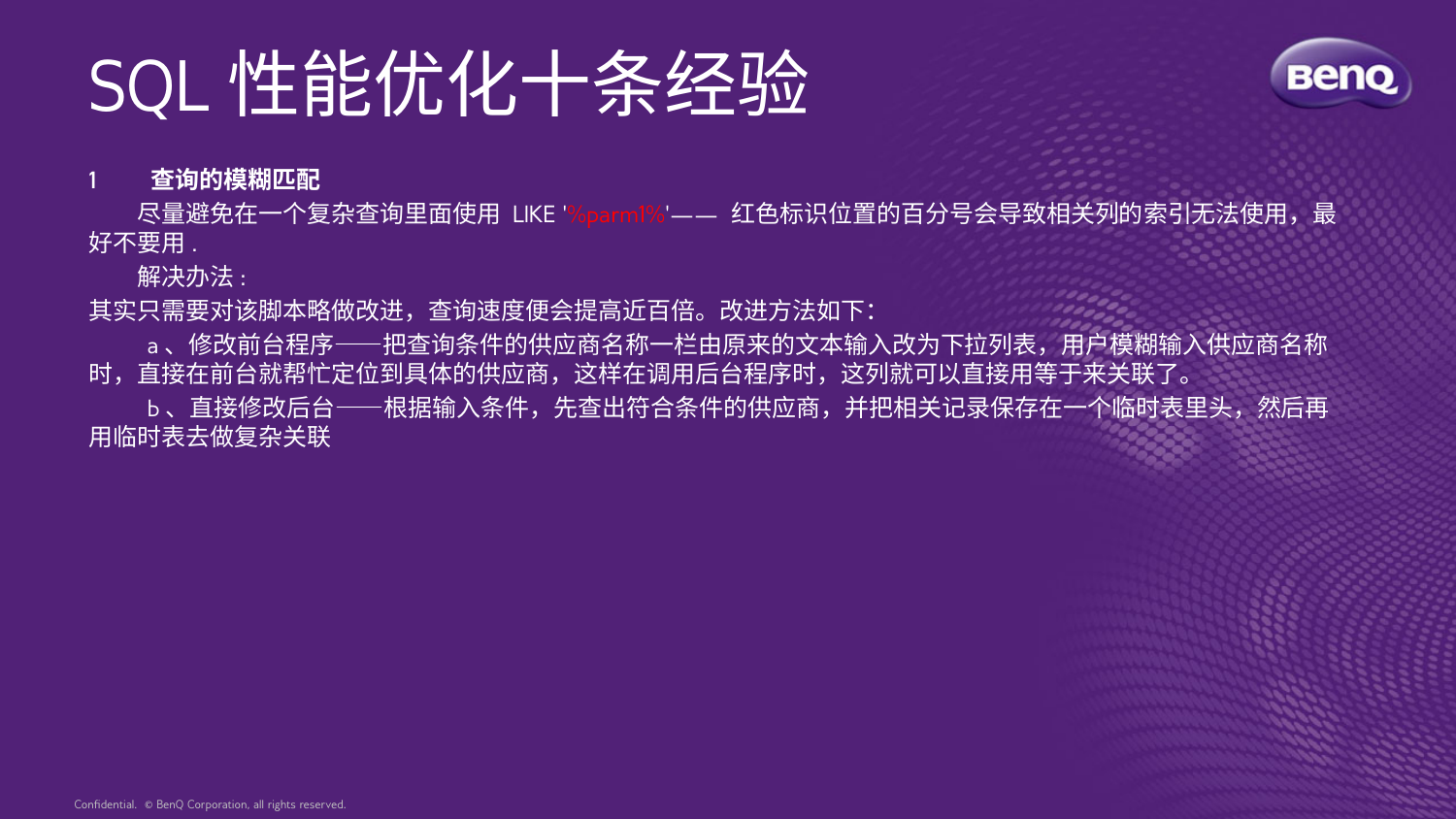

SQL性能优化十条经验
1      查询的模糊匹配
        尽量避免在一个复杂查询里面使用 LIKE '%parm1%'—— 红色标识位置的百分号会导致相关列的索引无法使用，最好不要用.
        解决办法:
其实只需要对该脚本略做改进，查询速度便会提高近百倍。改进方法如下：
        a、修改前台程序——把查询条件的供应商名称一栏由原来的文本输入改为下拉列表，用户模糊输入供应商名称时，直接在前台就帮忙定位到具体的供应商，这样在调用后台程序时，这列就可以直接用等于来关联了。
        b、直接修改后台——根据输入条件，先查出符合条件的供应商，并把相关记录保存在一个临时表里头，然后再用临时表去做复杂关联